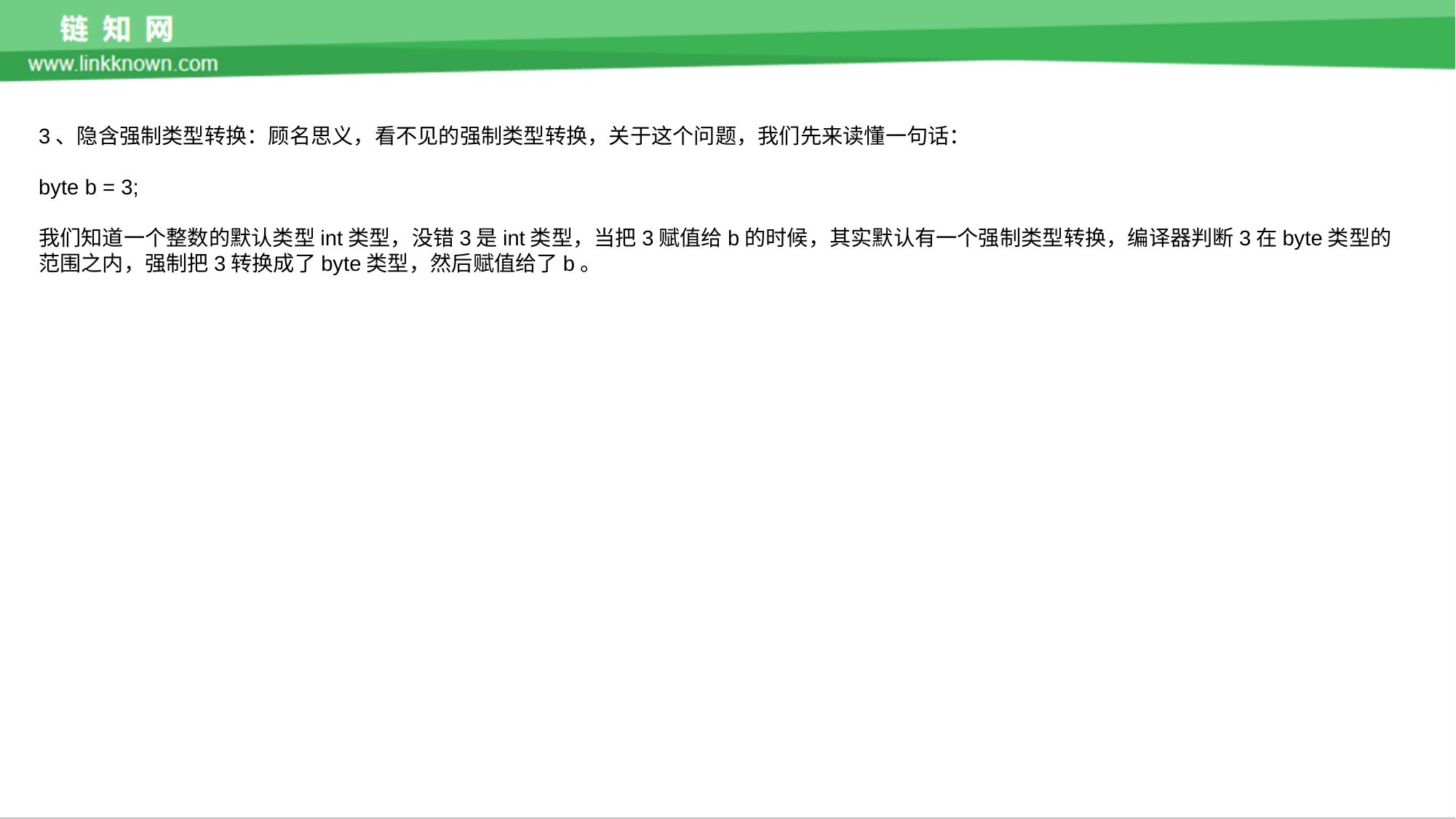

3、隐含强制类型转换：顾名思义，看不见的强制类型转换，关于这个问题，我们先来读懂一句话：

byte b = 3;

我们知道一个整数的默认类型int类型，没错3是int类型，当把3赋值给b的时候，其实默认有一个强制类型转换，编译器判断3在byte类型的范围之内，强制把3转换成了byte类型，然后赋值给了b。